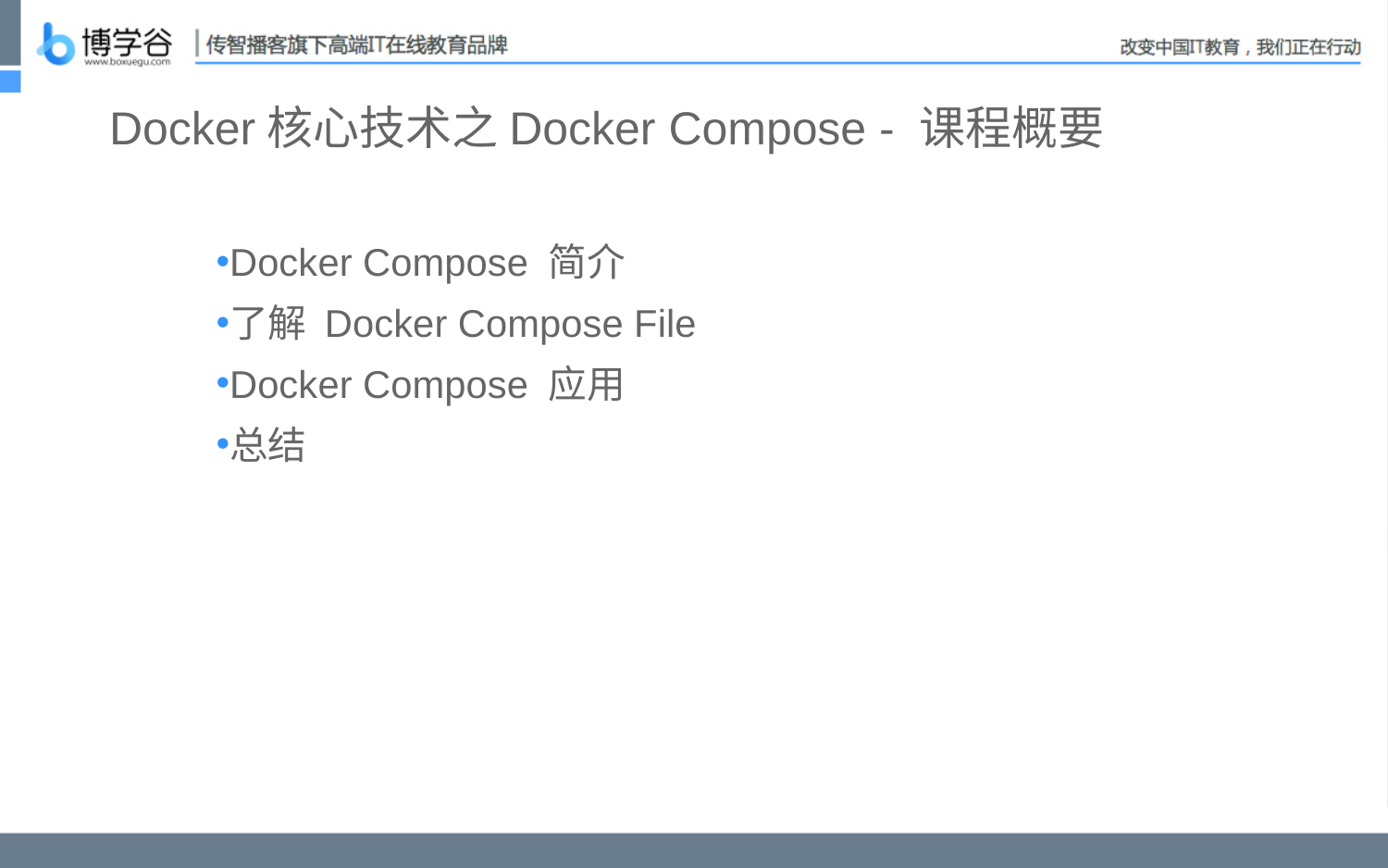

# Docker核心技术之Docker Compose - 课程概要
Docker Compose 简介
了解 Docker Compose File
Docker Compose 应用
总结